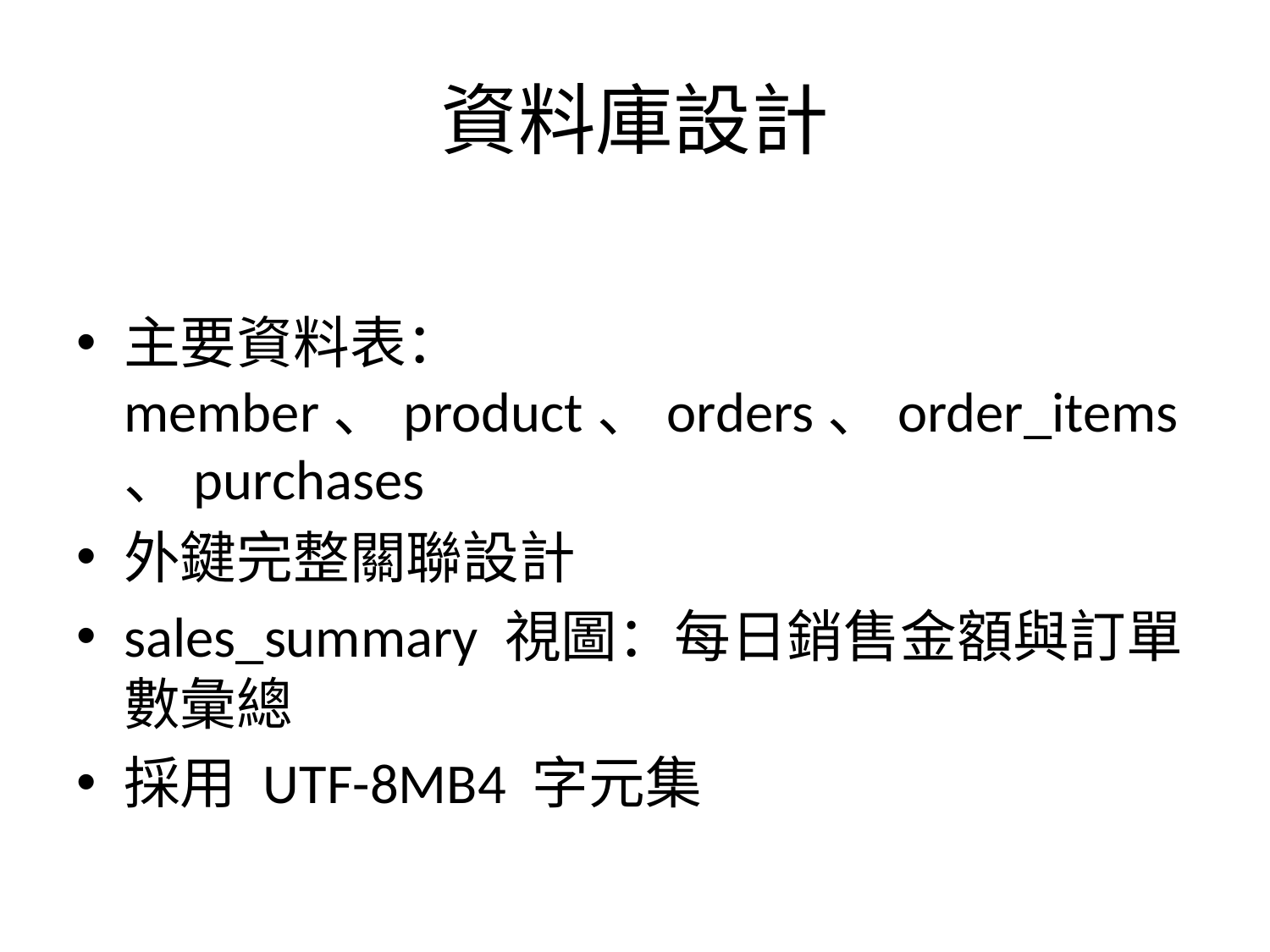

# 資料庫設計

主要資料表：member、product、orders、order_items、purchases
外鍵完整關聯設計
sales_summary 視圖：每日銷售金額與訂單數彙總
採用 UTF-8MB4 字元集